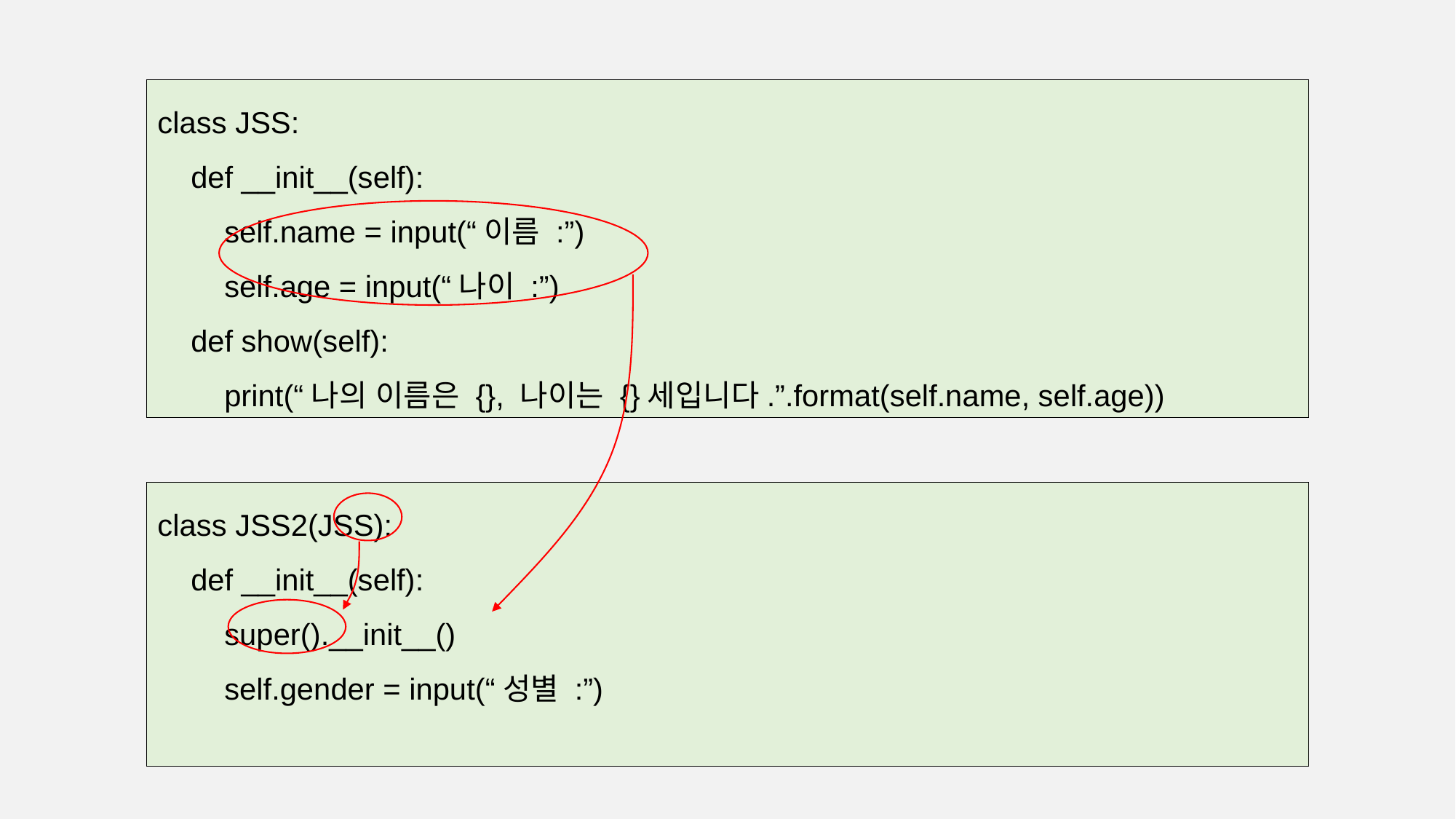

class JSS:
    def __init__(self):
        self.name = input(“이름 :”)
        self.age = input(“나이 :”)
    def show(self):
        print(“나의 이름은 {}, 나이는 {}세입니다.”.format(self.name, self.age))

class JSS2(JSS):
    def __init__(self):
        super().__init__()
        self.gender = input(“성별 :”)